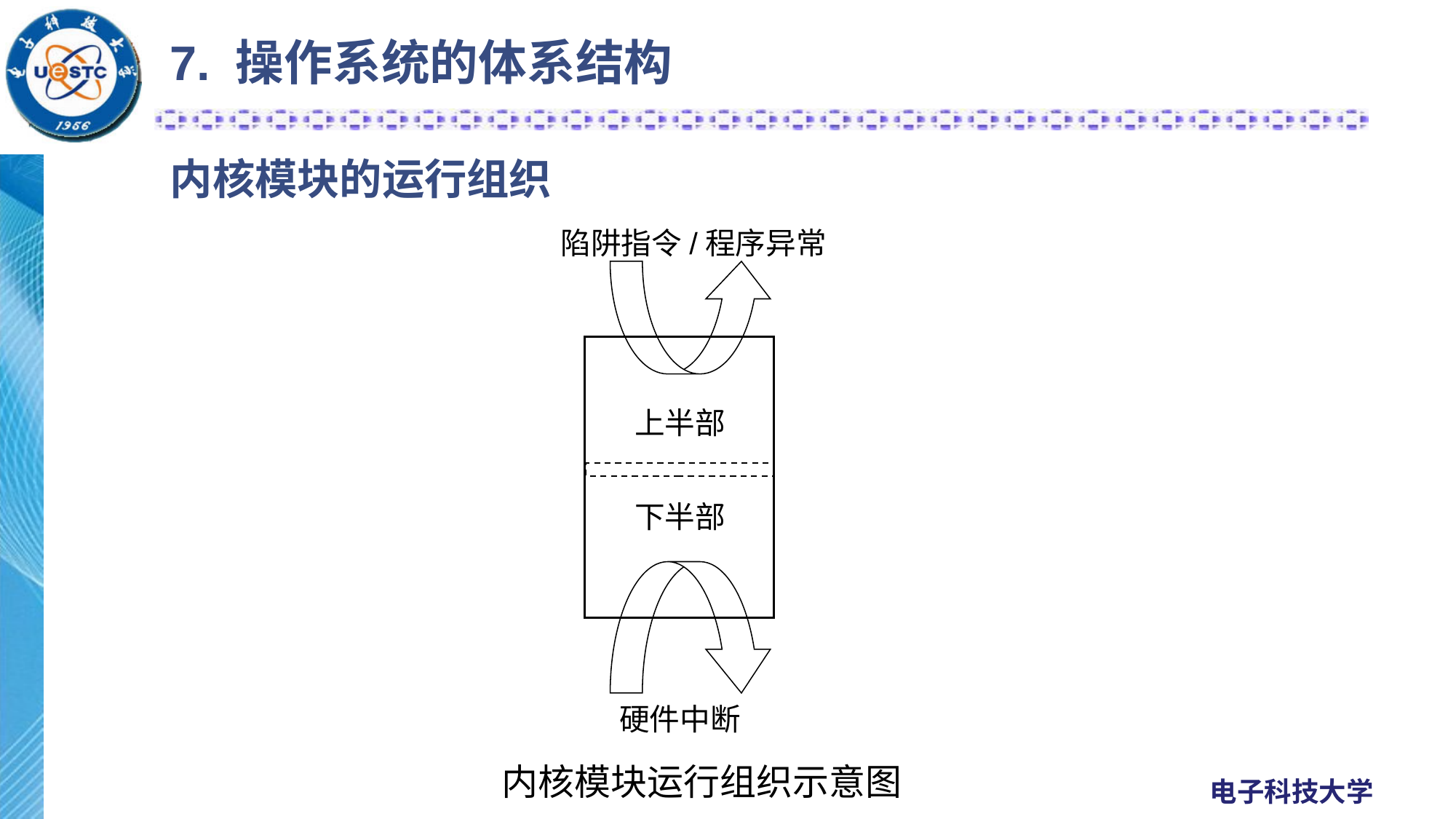

7. 操作系统的体系结构
# 内核模块的运行组织
陷阱指令/程序异常

上半部
下半部
硬件中断
内核模块运行组织示意图